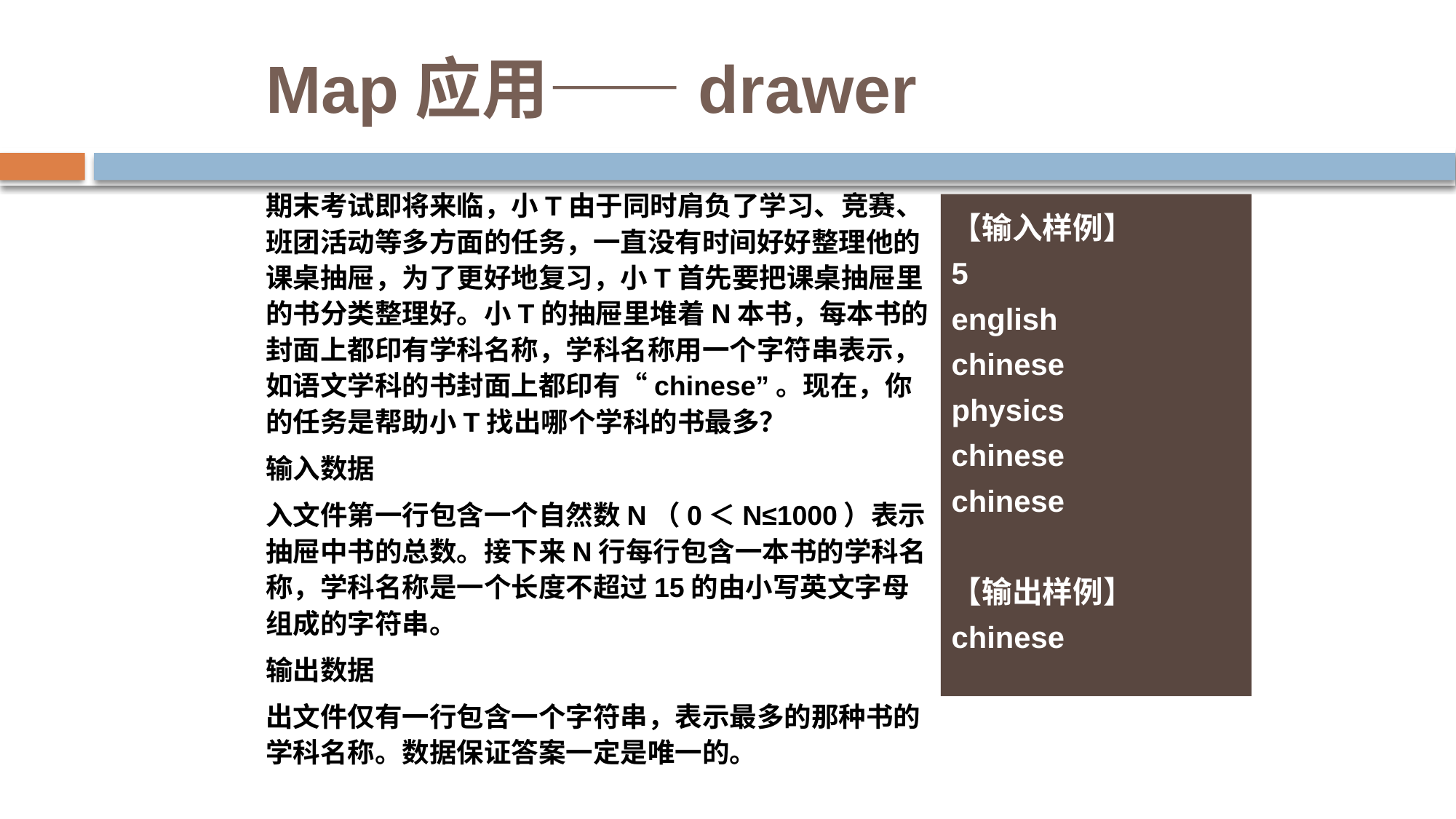

# Map应用——drawer
期末考试即将来临，小T由于同时肩负了学习、竞赛、班团活动等多方面的任务，一直没有时间好好整理他的课桌抽屉，为了更好地复习，小T首先要把课桌抽屉里的书分类整理好。小T的抽屉里堆着N本书，每本书的封面上都印有学科名称，学科名称用一个字符串表示，如语文学科的书封面上都印有“chinese”。现在，你的任务是帮助小T找出哪个学科的书最多？
输入数据
入文件第一行包含一个自然数N（0＜N≤1000）表示抽屉中书的总数。接下来N行每行包含一本书的学科名称，学科名称是一个长度不超过15的由小写英文字母组成的字符串。
输出数据
出文件仅有一行包含一个字符串，表示最多的那种书的学科名称。数据保证答案一定是唯一的。

【输入样例】
5
english
chinese
physics
chinese
chinese

【输出样例】
chinese